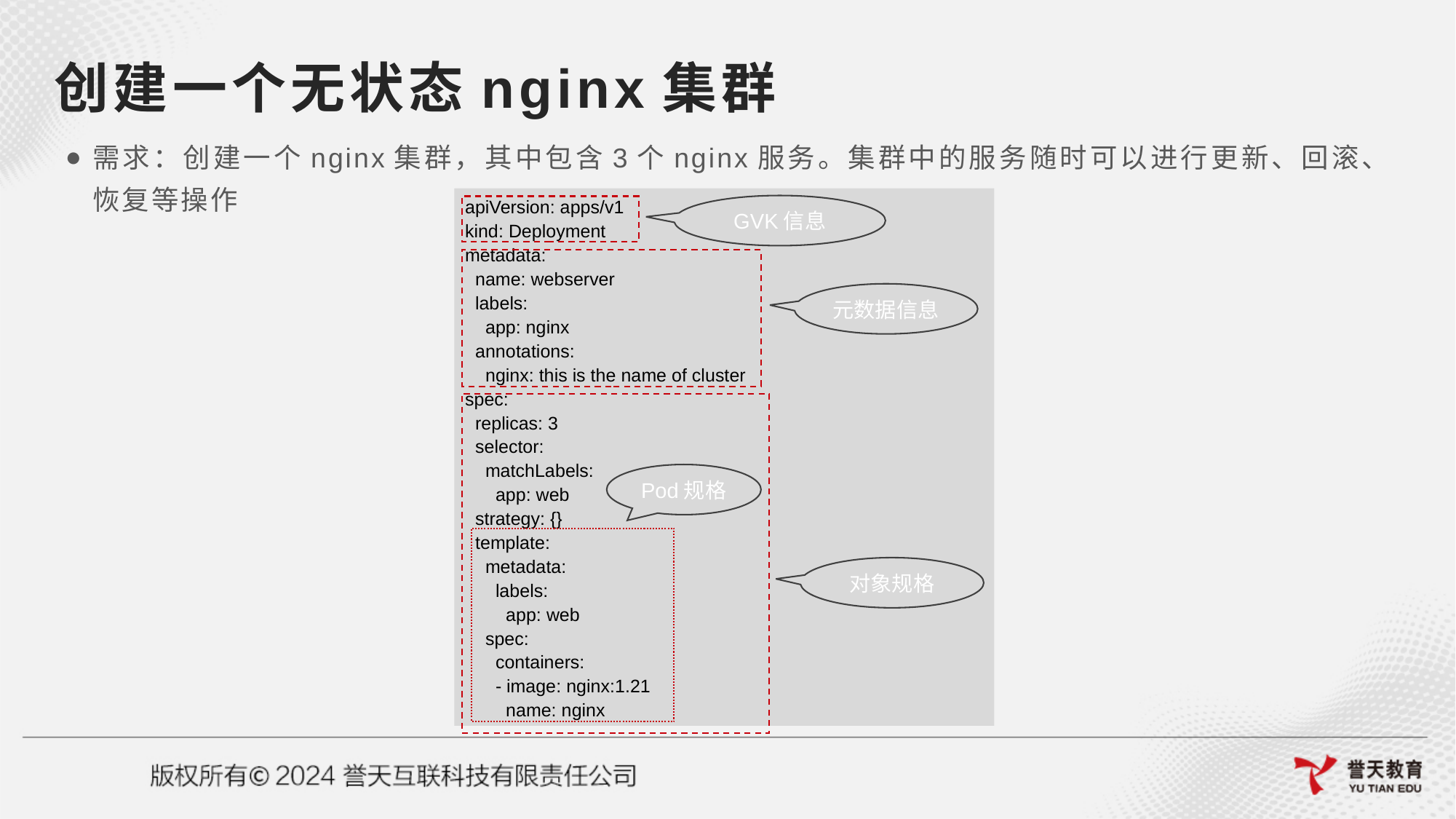

# 创建一个无状态nginx集群
需求：创建一个nginx集群，其中包含3个nginx服务。集群中的服务随时可以进行更新、回滚、恢复等操作
apiVersion: apps/v1
kind: Deployment
metadata:
  name: webserver
  labels:
    app: nginx
  annotations:
    nginx: this is the name of cluster
spec:
  replicas: 3
  selector:
    matchLabels:
      app: web
  strategy: {}
  template:
    metadata:
      labels:
        app: web
    spec:
      containers:
      - image: nginx:1.21
        name: nginx
GVK信息

元数据信息

Pod规格

对象规格